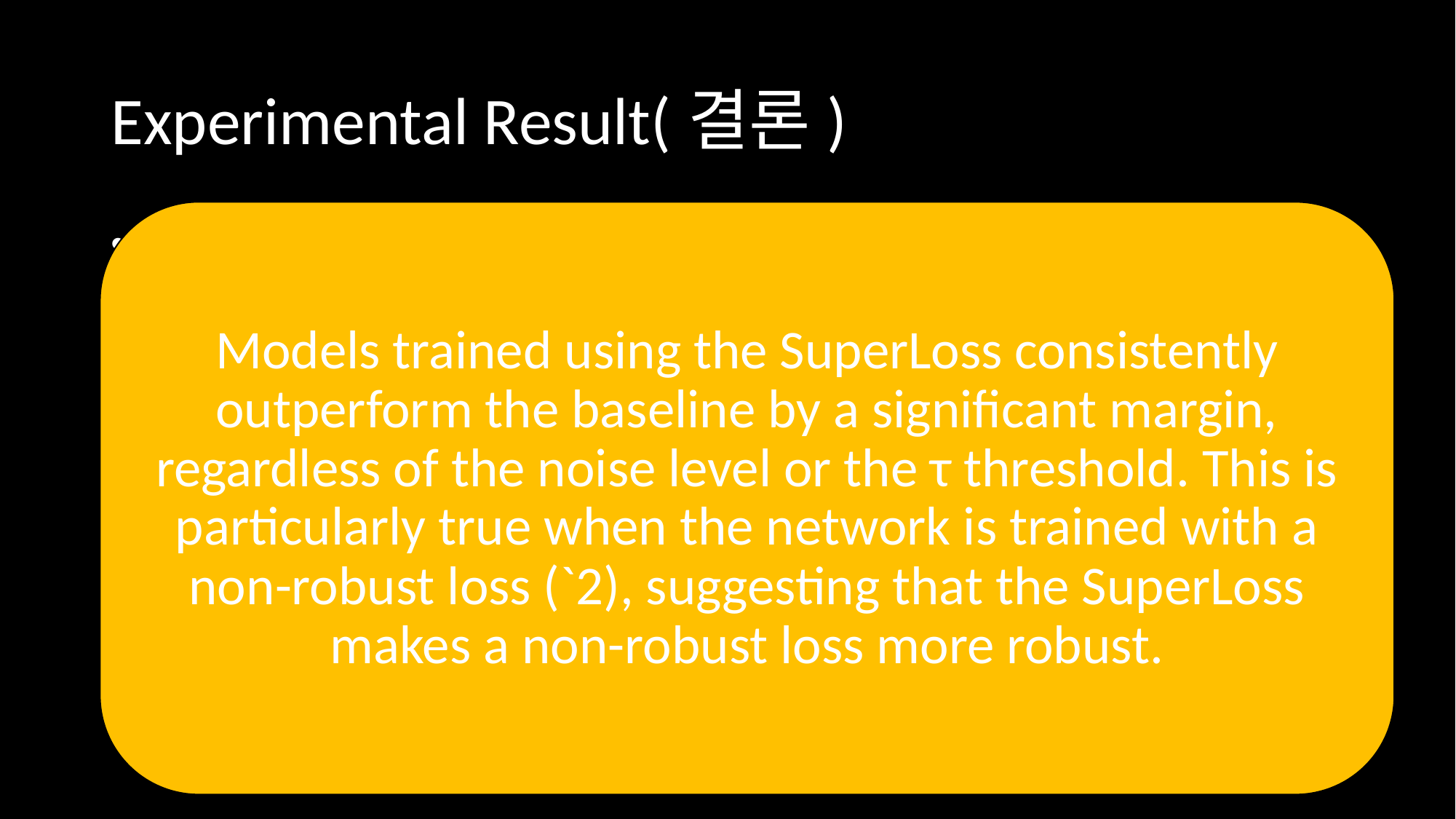

# Experimental Result(결론)
Models trained using the SuperLoss consistently outperform the baseline by a significant margin, regardless of the noise level or the τ threshold. This is particularly true when the network is trained with a non-robust loss (`2), suggesting that the SuperLoss makes a non-robust loss more robust.
After describing our experimental protocol in Section 3.1, we evaluate the SuperLoss
 for regression (Section 3.2),
 image classification (Section 3.3),
 object detection (Section 3.4)
 image retrieval (Section 3.5)
 each time in clean and noisy conditions.